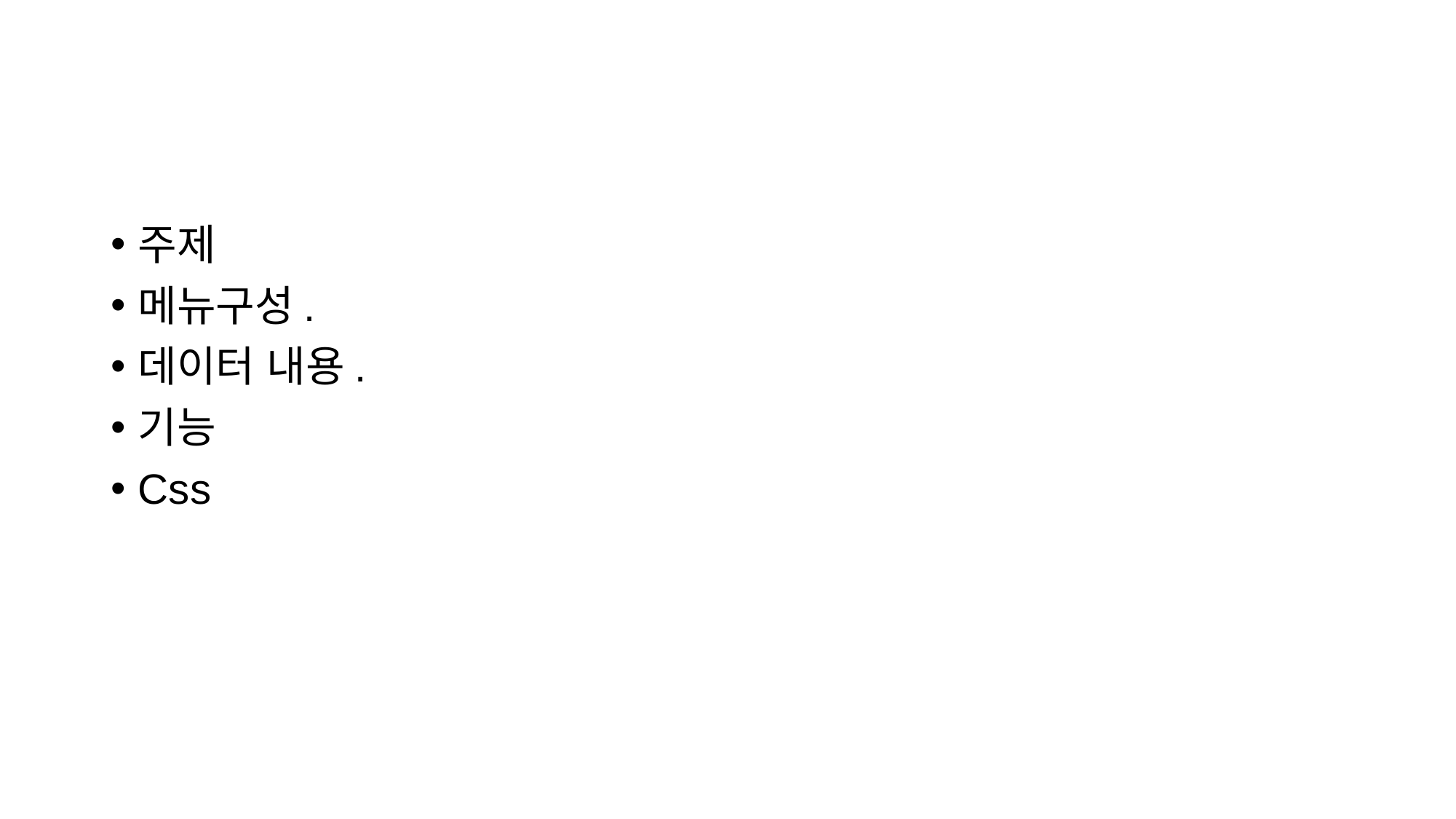

#
주제
메뉴구성.
데이터 내용.
기능
Css